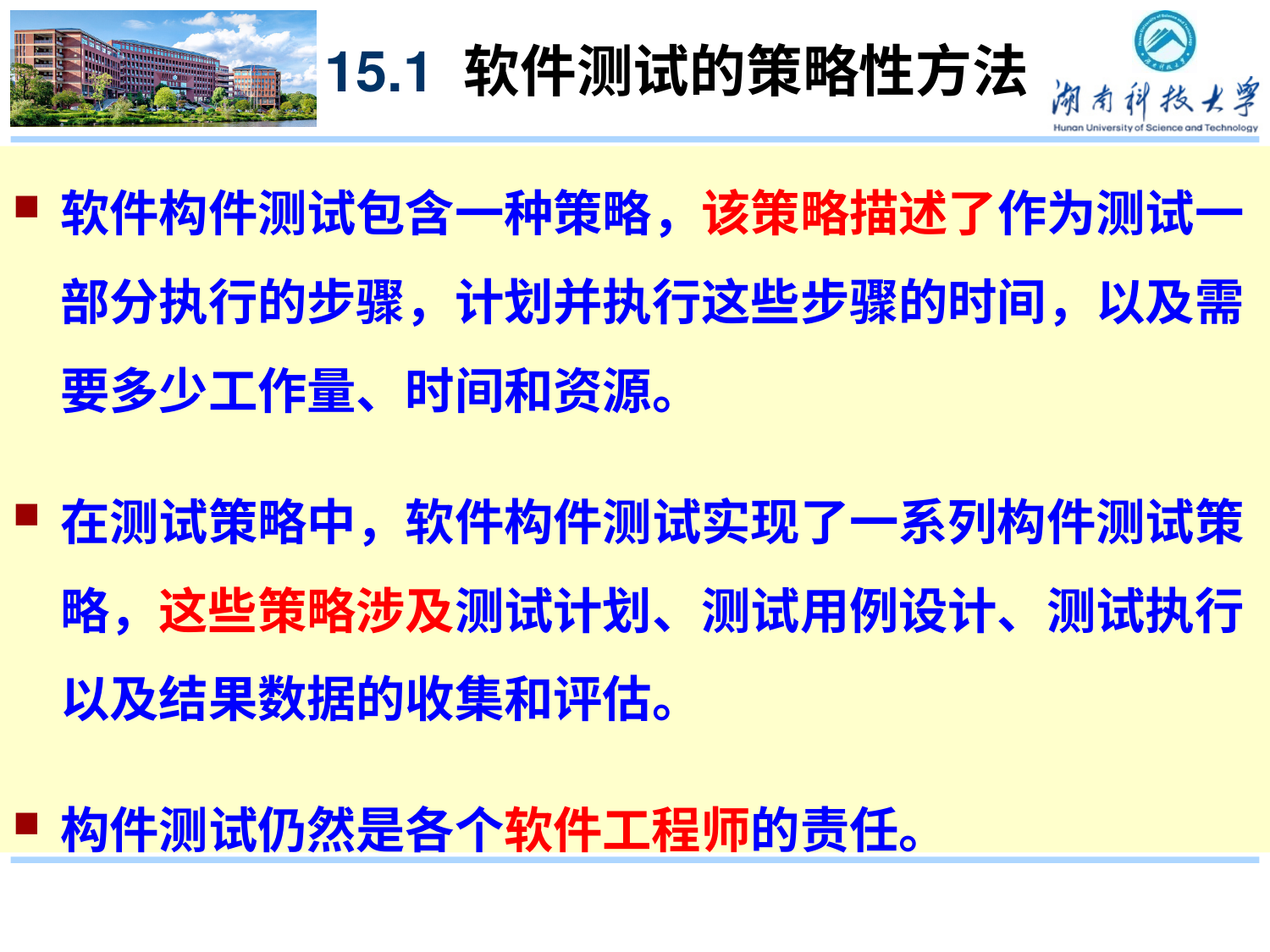

15.1 软件测试的策略性方法
软件构件测试包含一种策略，该策略描述了作为测试一部分执行的步骤，计划并执行这些步骤的时间，以及需要多少工作量、时间和资源。
在测试策略中，软件构件测试实现了一系列构件测试策略，这些策略涉及测试计划、测试用例设计、测试执行以及结果数据的收集和评估。
构件测试仍然是各个软件工程师的责任。